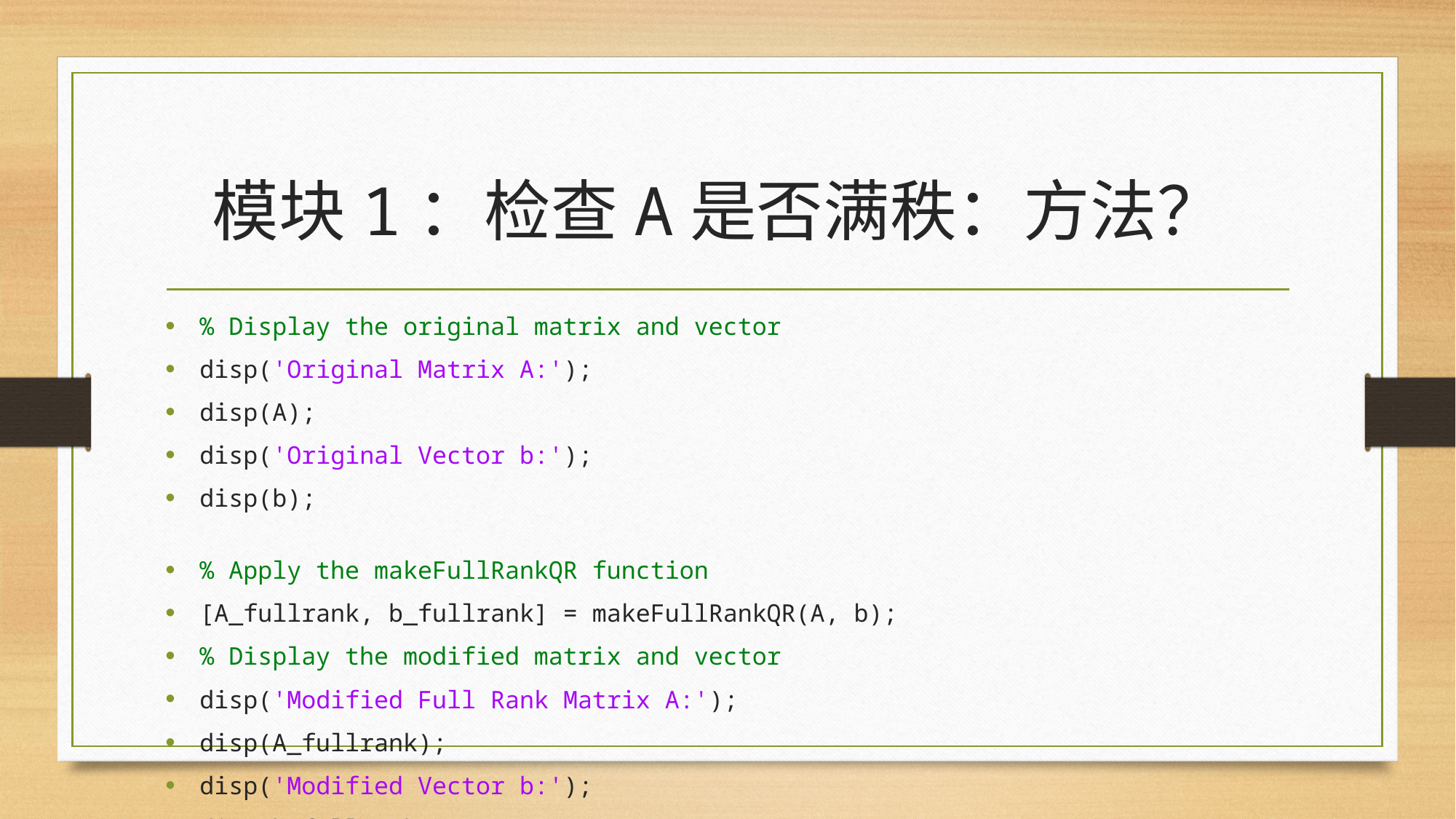

# 模块1：检查A是否满秩：方法？
% Display the original matrix and vector
disp('Original Matrix A:');
disp(A);
disp('Original Vector b:');
disp(b);
% Apply the makeFullRankQR function
[A_fullrank, b_fullrank] = makeFullRankQR(A, b);
% Display the modified matrix and vector
disp('Modified Full Rank Matrix A:');
disp(A_fullrank);
disp('Modified Vector b:');
disp(b_fullrank);